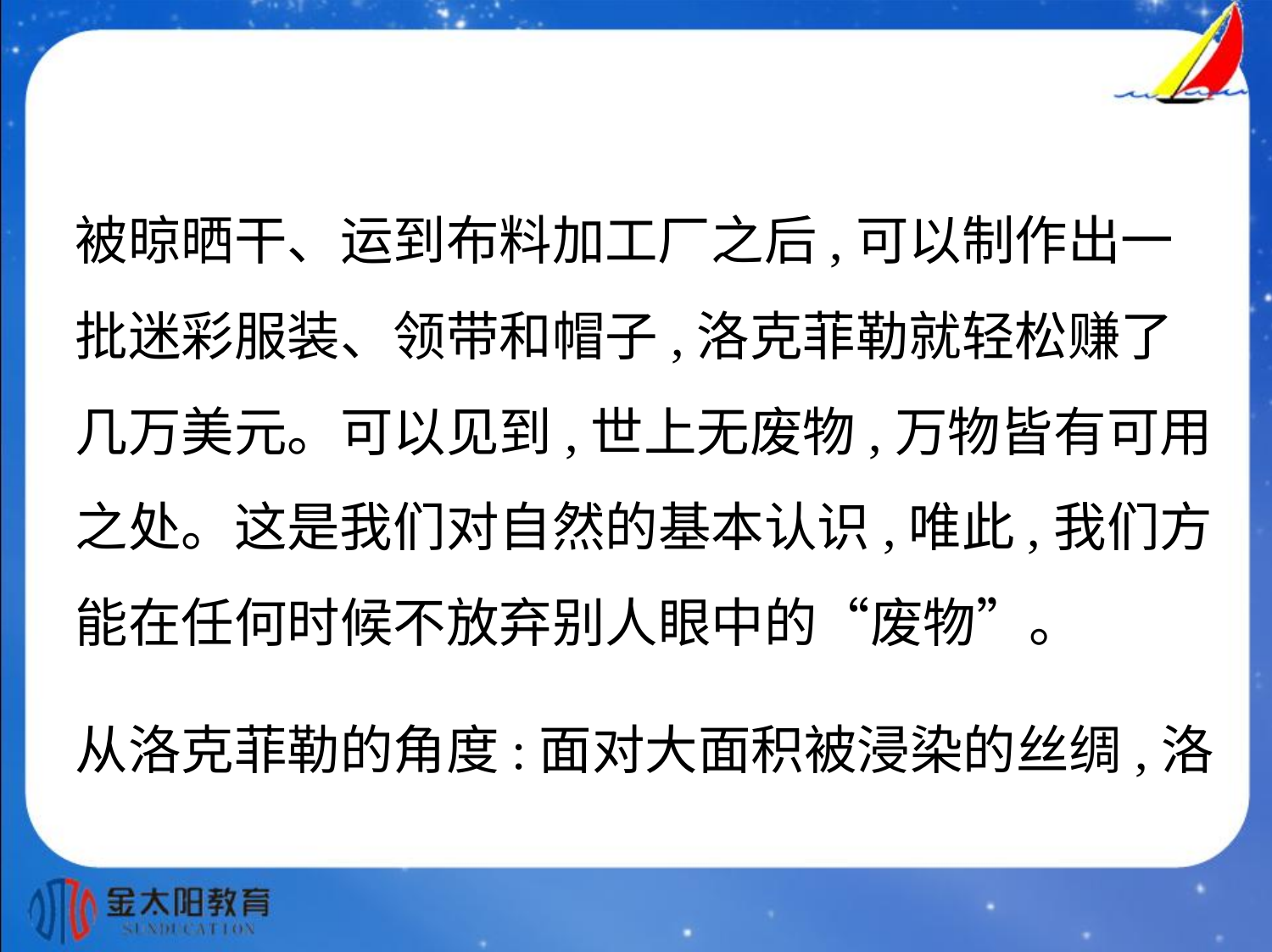

被晾晒干、运到布料加工厂之后,可以制作出一
批迷彩服装、领带和帽子,洛克菲勒就轻松赚了
几万美元。可以见到,世上无废物,万物皆有可用
之处。这是我们对自然的基本认识,唯此,我们方
能在任何时候不放弃别人眼中的“废物”。
从洛克菲勒的角度:面对大面积被浸染的丝绸,洛